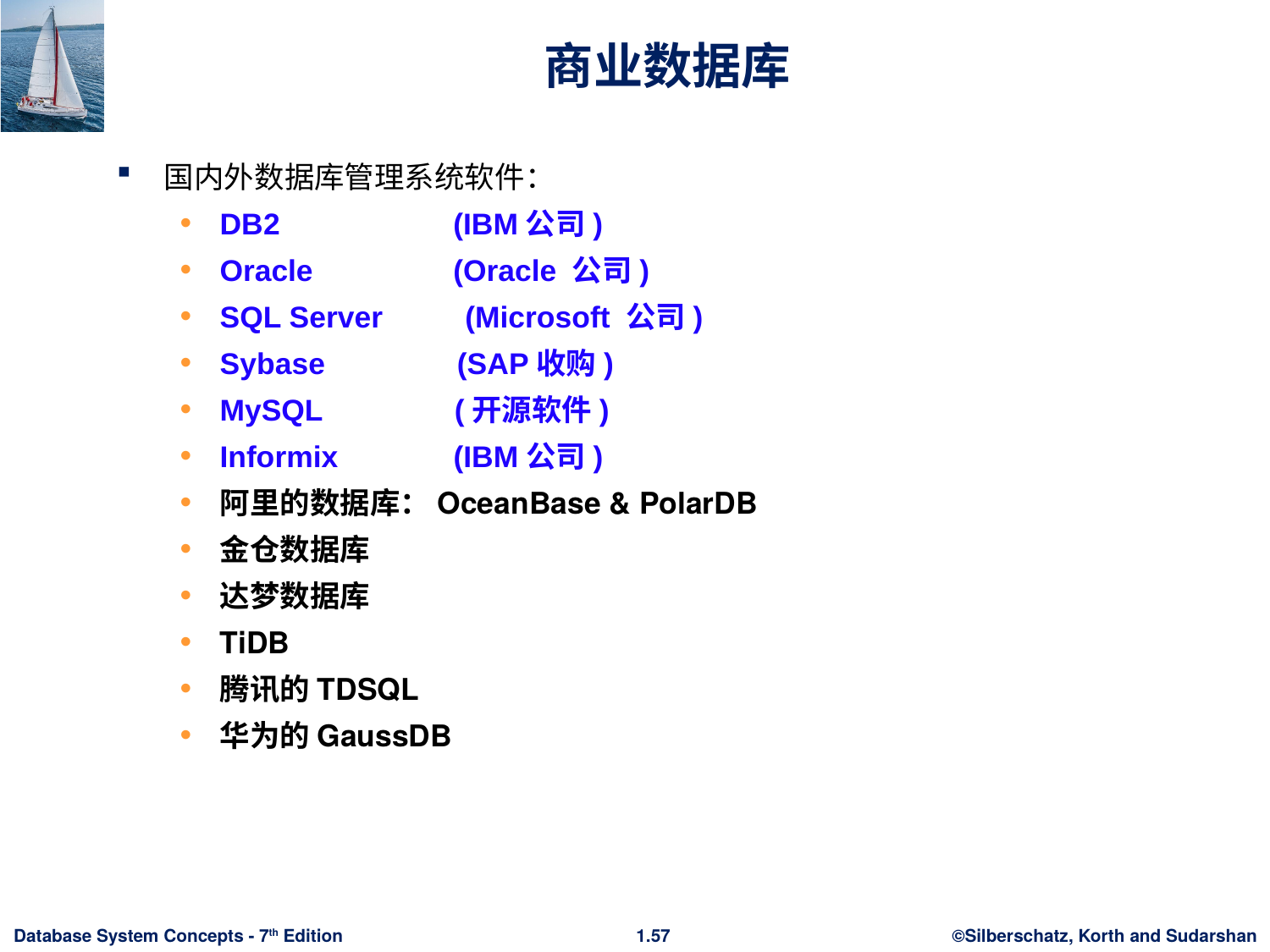

57
# 商业数据库
国内外数据库管理系统软件：
DB2                     (IBM公司)
Oracle                 (Oracle 公司)
SQL Server          (Microsoft 公司)
Sybase                (SAP收购)
MySQL                (开源软件)
Informix              (IBM公司)
阿里的数据库：OceanBase & PolarDB
金仓数据库
达梦数据库
TiDB
腾讯的TDSQL
华为的GaussDB